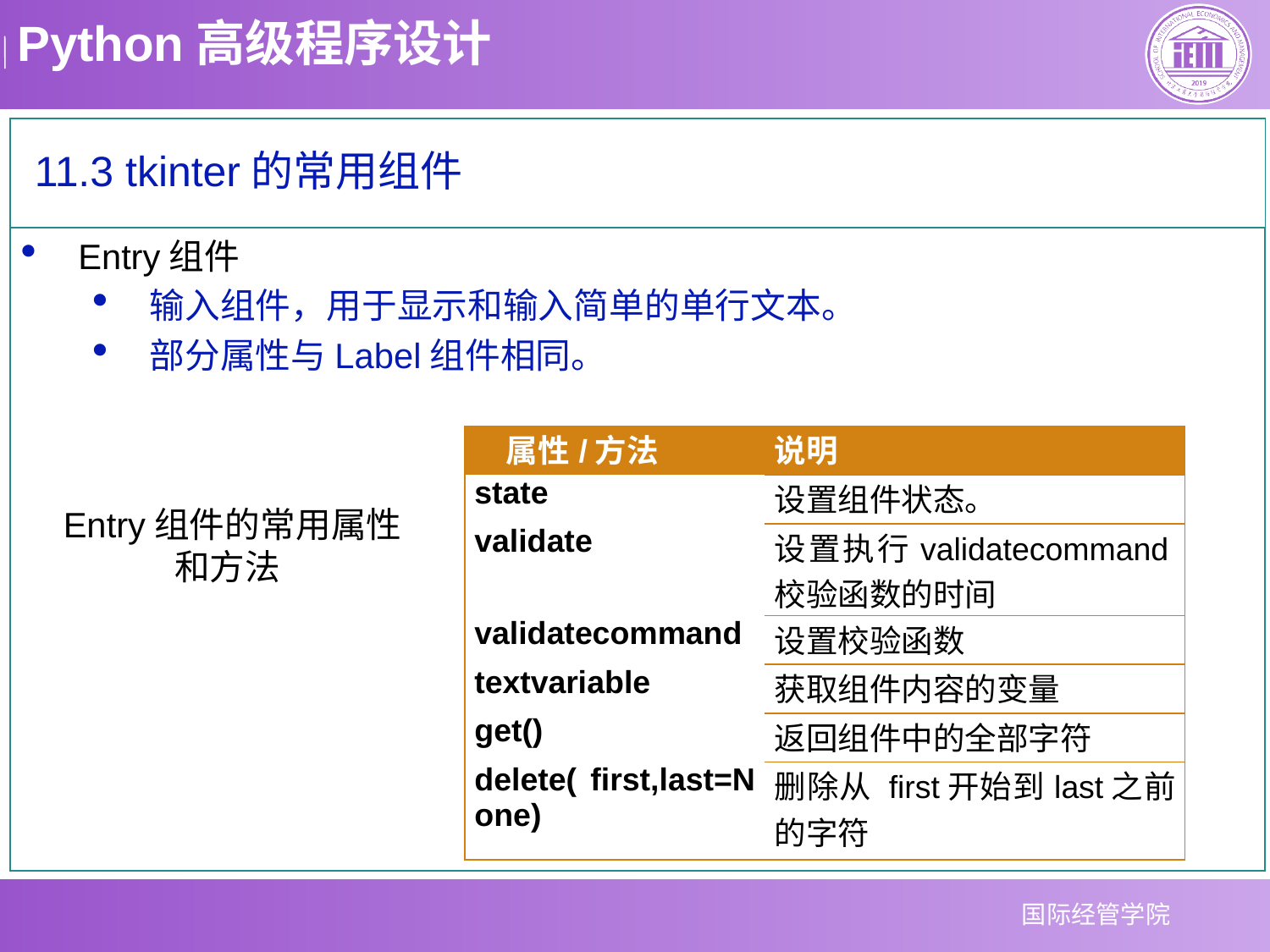

11.3 tkinter的常用组件
Entry组件
输入组件，用于显示和输入简单的单行文本。
部分属性与Label组件相同。
| 属性/方法 | 说明 |
| --- | --- |
| state | 设置组件状态。 |
| validate | 设置执行validatecommand校验函数的时间 |
| validatecommand | 设置校验函数 |
| textvariable | 获取组件内容的变量 |
| get() | 返回组件中的全部字符 |
| delete( first,last=None) | 删除从 first开始到last之前的字符 |
 Entry组件的常用属性和方法